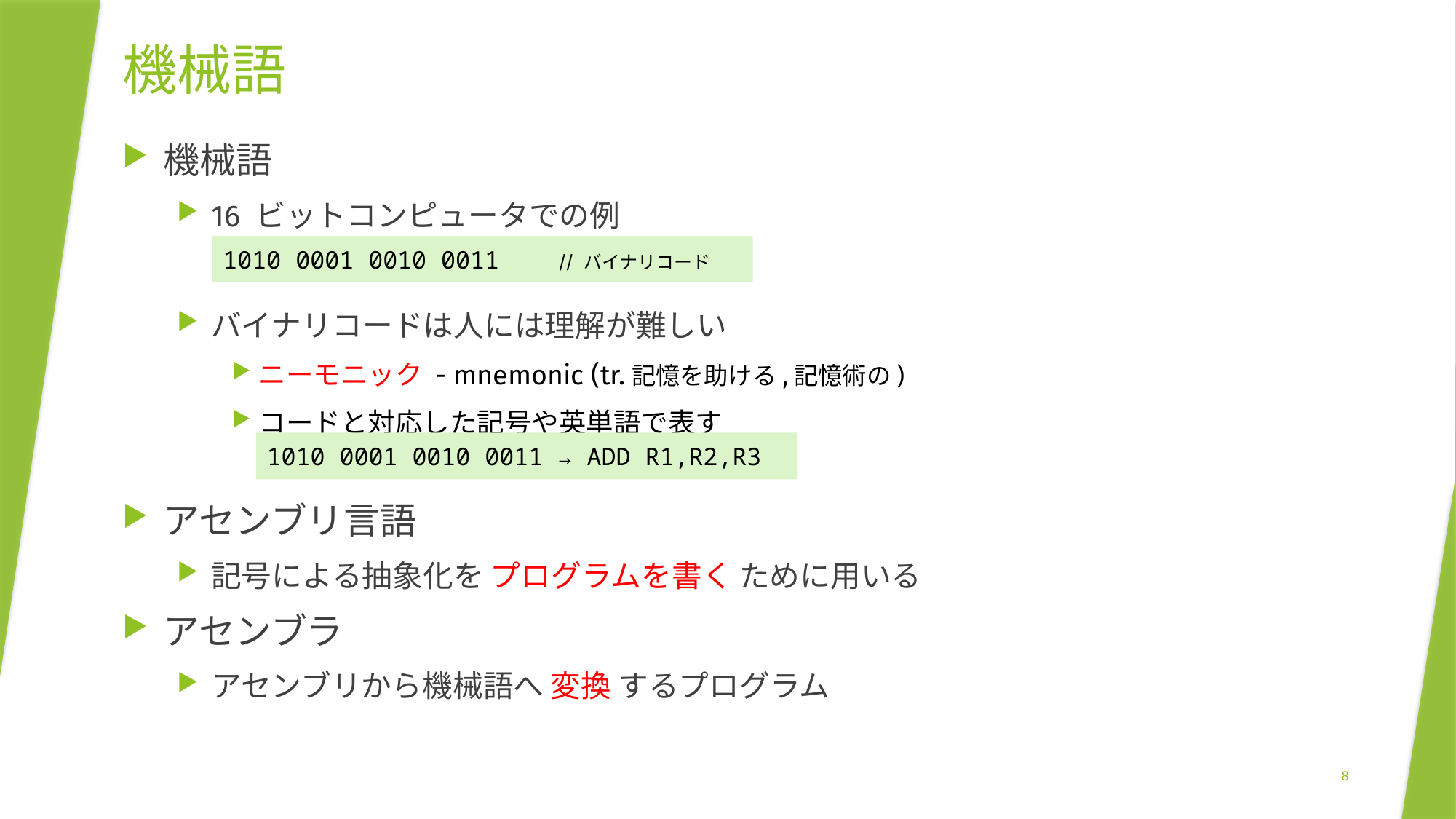

# 機械語
機械語
16 ビットコンピュータでの例

バイナリコードは人には理解が難しい
ニーモニック - mnemonic (tr.記憶を助ける,記憶術の)
コードと対応した記号や英単語で表す

アセンブリ言語
記号による抽象化を プログラムを書く ために用いる
アセンブラ
アセンブリから機械語へ 変換 するプログラム
1010 0001 0010 0011    // バイナリコード
1010 0001 0010 0011 → ADD R1,R2,R3

8